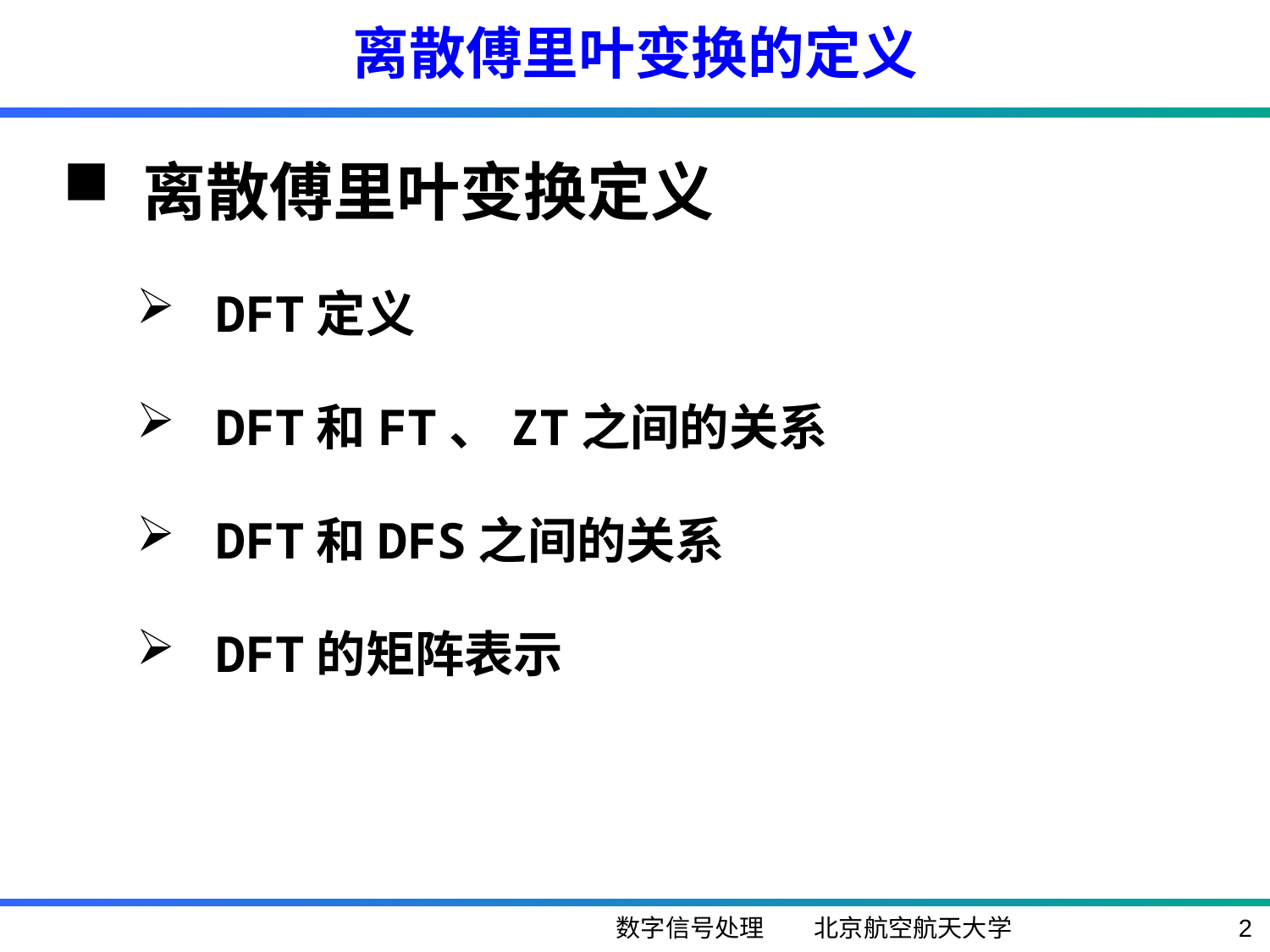

离散傅里叶变换的定义
离散傅里叶变换定义
DFT定义
DFT和FT、ZT之间的关系
DFT和DFS之间的关系
DFT的矩阵表示

数字信号处理         北京航空航天大学
2